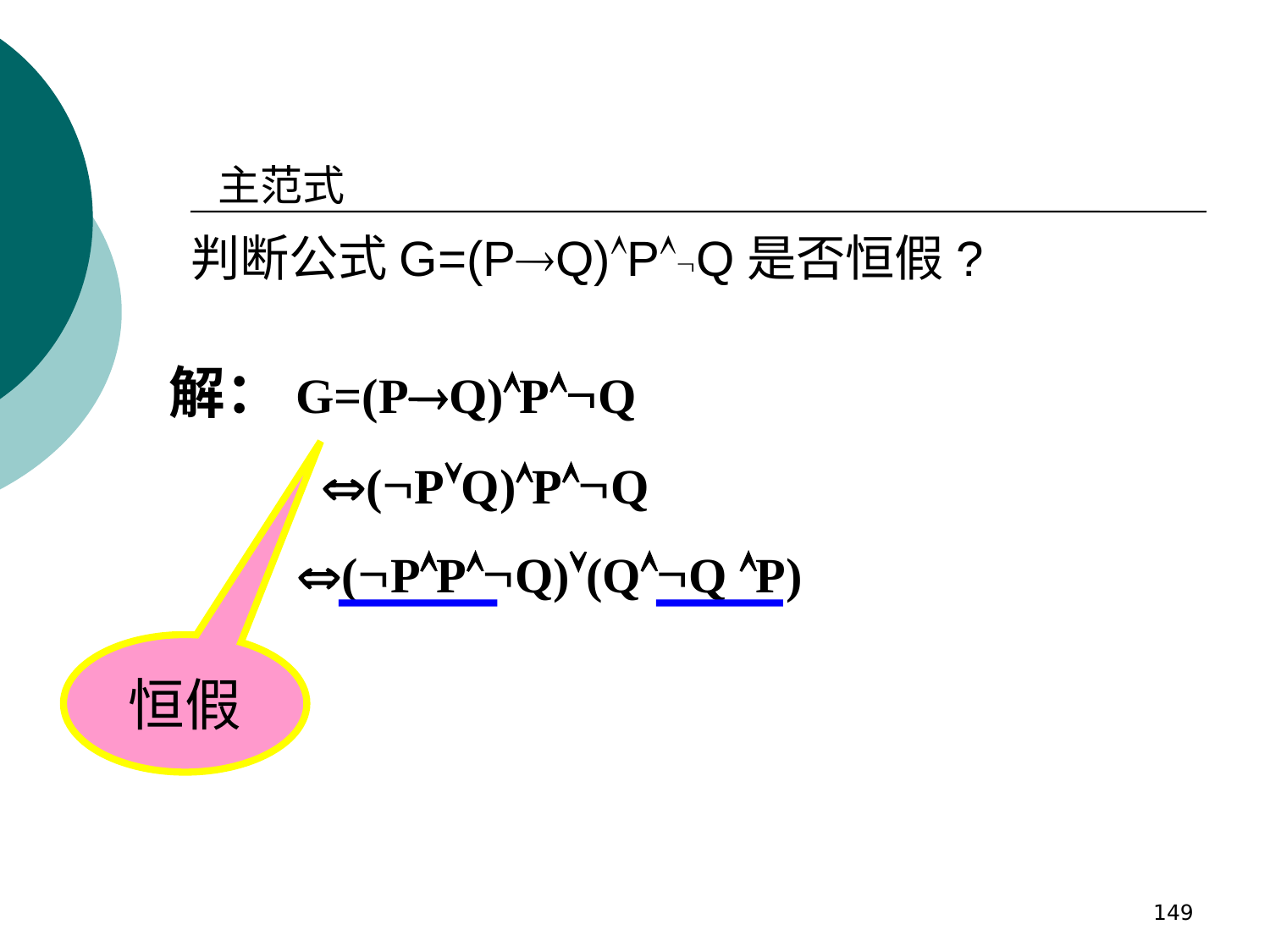

主范式
判断公式G=(P→Q)∧P∧¬Q是否恒假?
解：G=(P→Q)∧P∧¬Q
	  ⇔(¬P∨Q)∧P∧¬Q
	⇔(¬P∧P∧¬Q)∨(Q∧¬Q ∧P)

恒假
149